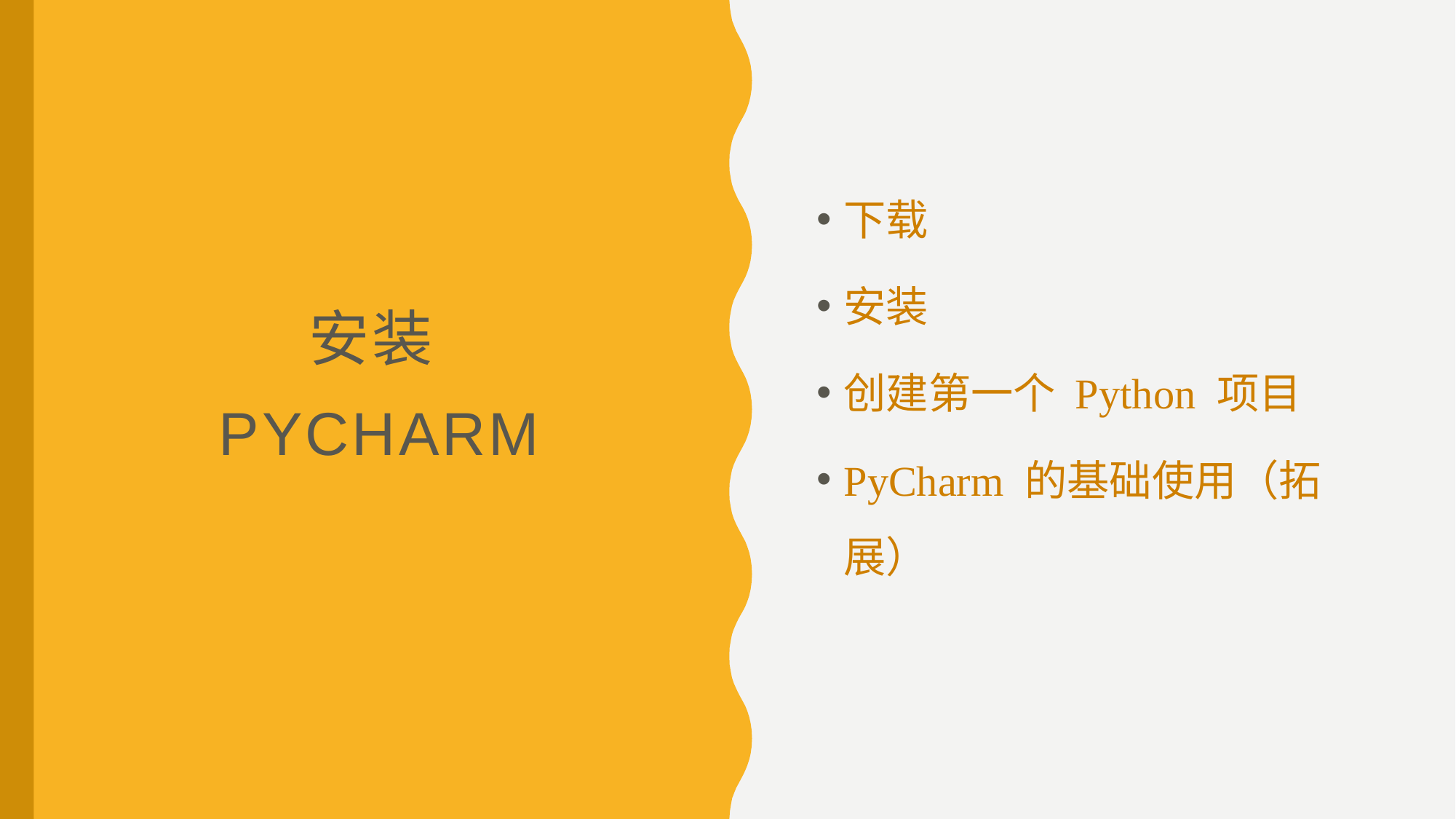

下载
安装
创建第一个 Python 项目
PyCharm 的基础使用（拓展）
# 安装 PyCharm